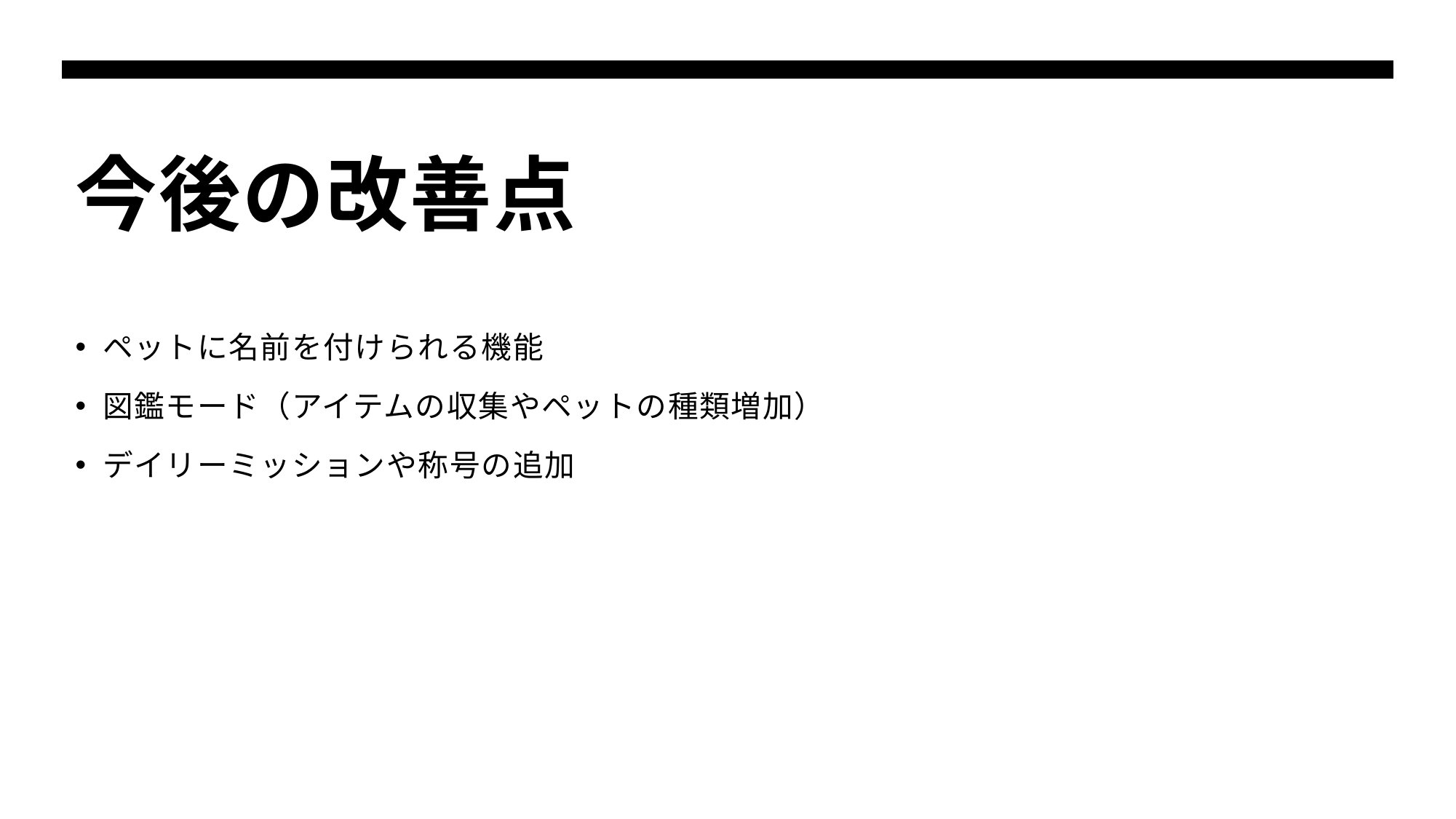

# 今後の改善点
ペットに名前を付けられる機能
図鑑モード（アイテムの収集やペットの種類増加）
デイリーミッションや称号の追加